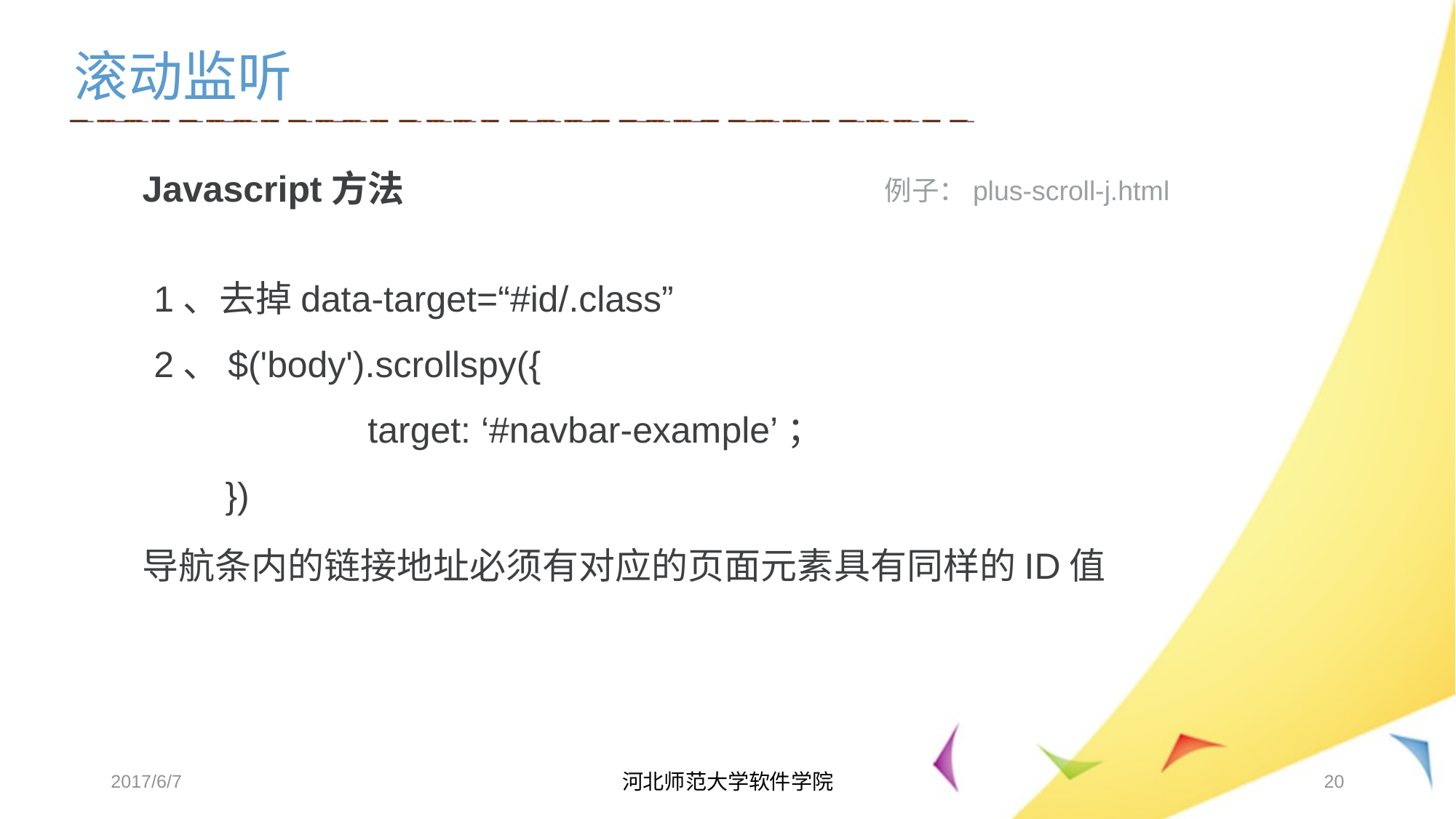

滚动监听
Javascript方法
例子：plus-scroll-j.html
1、去掉data-target=“#id/.class”
2、$('body').scrollspy({
                     target: ‘#navbar-example’；
       })

导航条内的链接地址必须有对应的页面元素具有同样的ID值
2017/6/7
河北师范大学软件学院
20